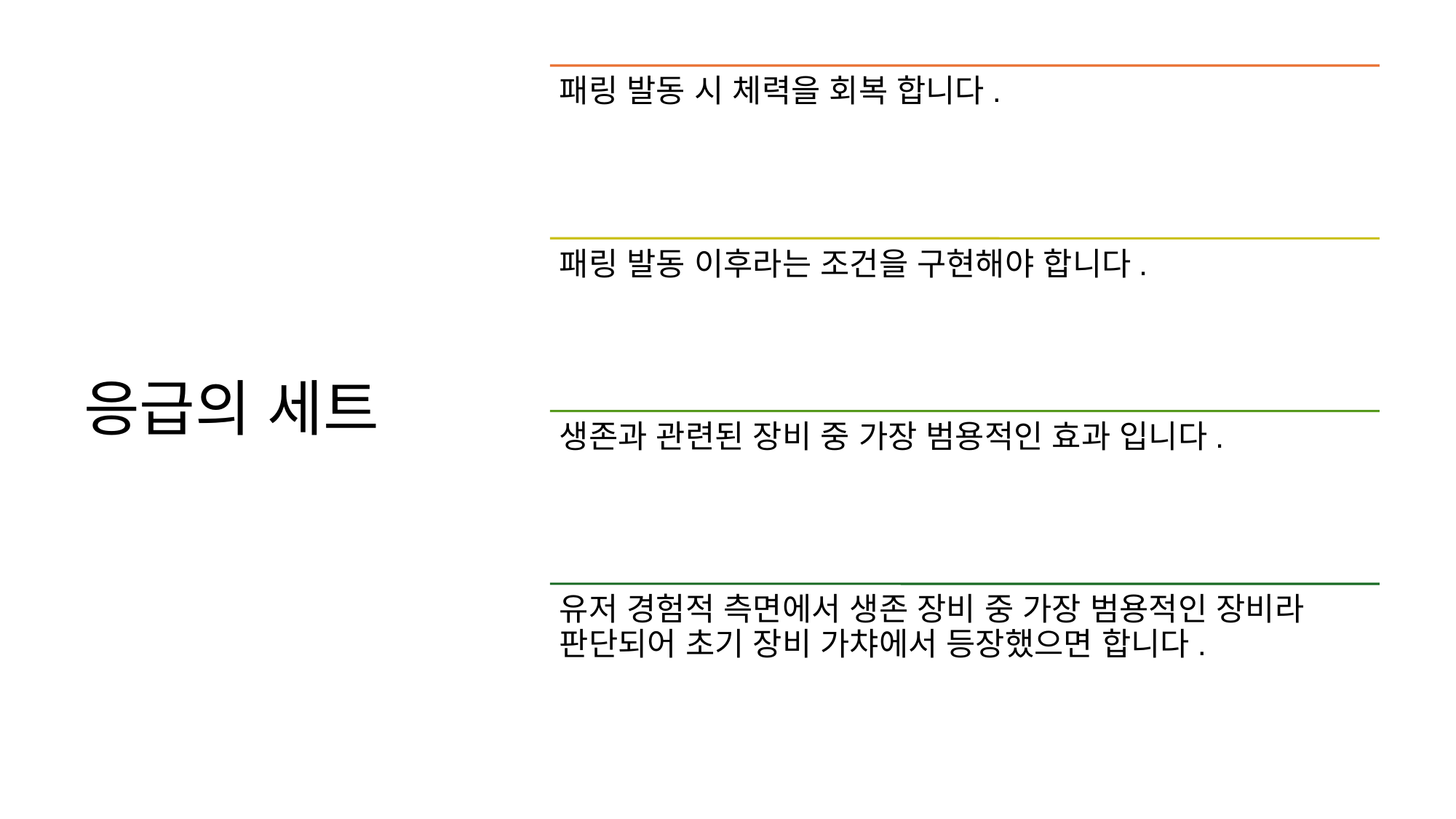

# 응급의 세트
패링 발동 시 체력을 회복 합니다.
패링 발동 이후라는 조건을 구현해야 합니다.
생존과 관련된 장비 중 가장 범용적인 효과 입니다.
유저 경험적 측면에서 생존 장비 중 가장 범용적인 장비라 판단되어 초기 장비 가챠에서 등장했으면 합니다.